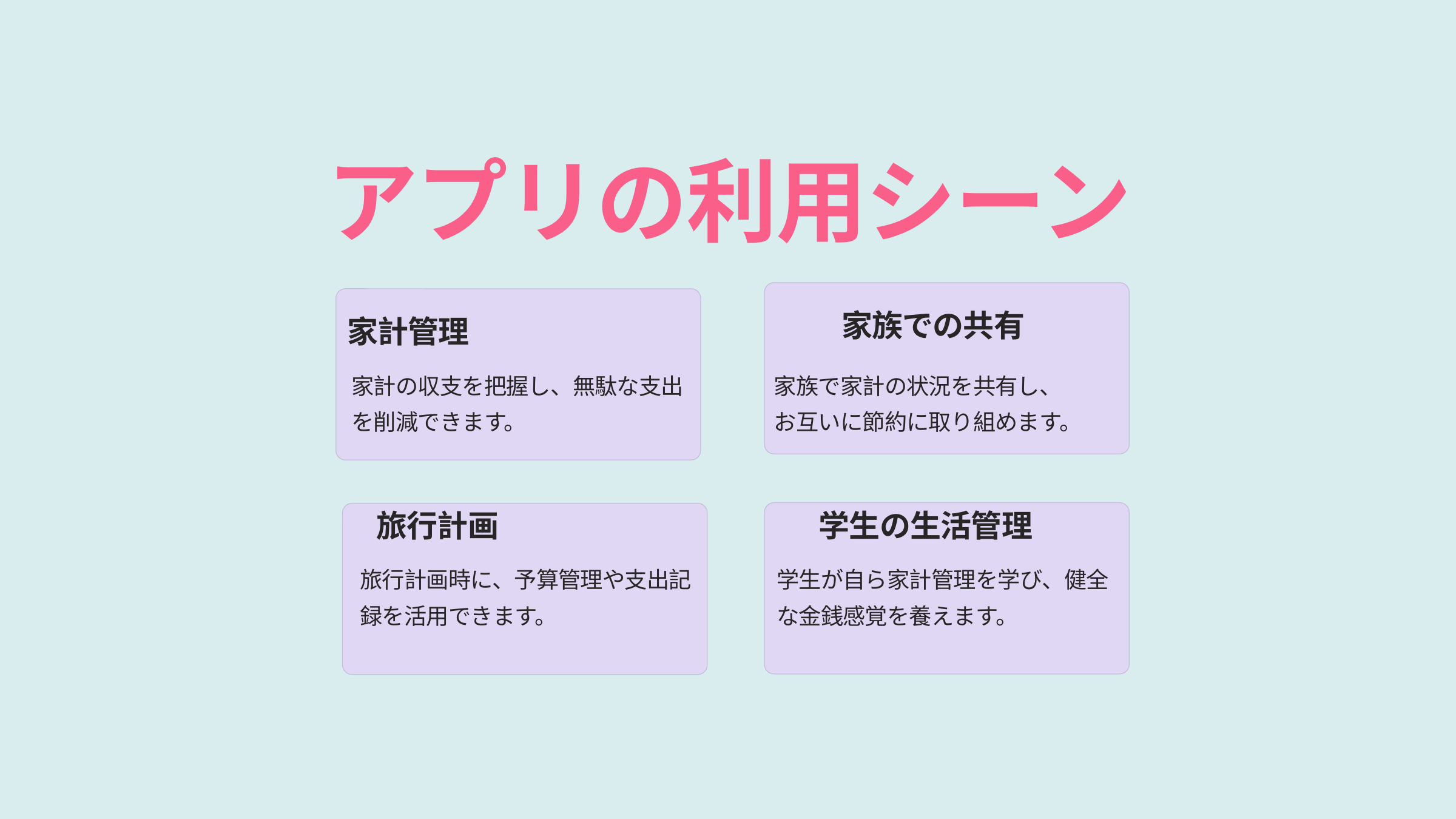

アプリの利用シーン

家族での共有
家計管理
家計の収支を把握し、無駄な支出を削減できます。
家族で家計の状況を共有し、お互いに節約に取り組めます。
旅行計画
学生の生活管理

旅行計画時に、予算管理や支出記録を活用できます。
学生が自ら家計管理を学び、健全な金銭感覚を養えます。